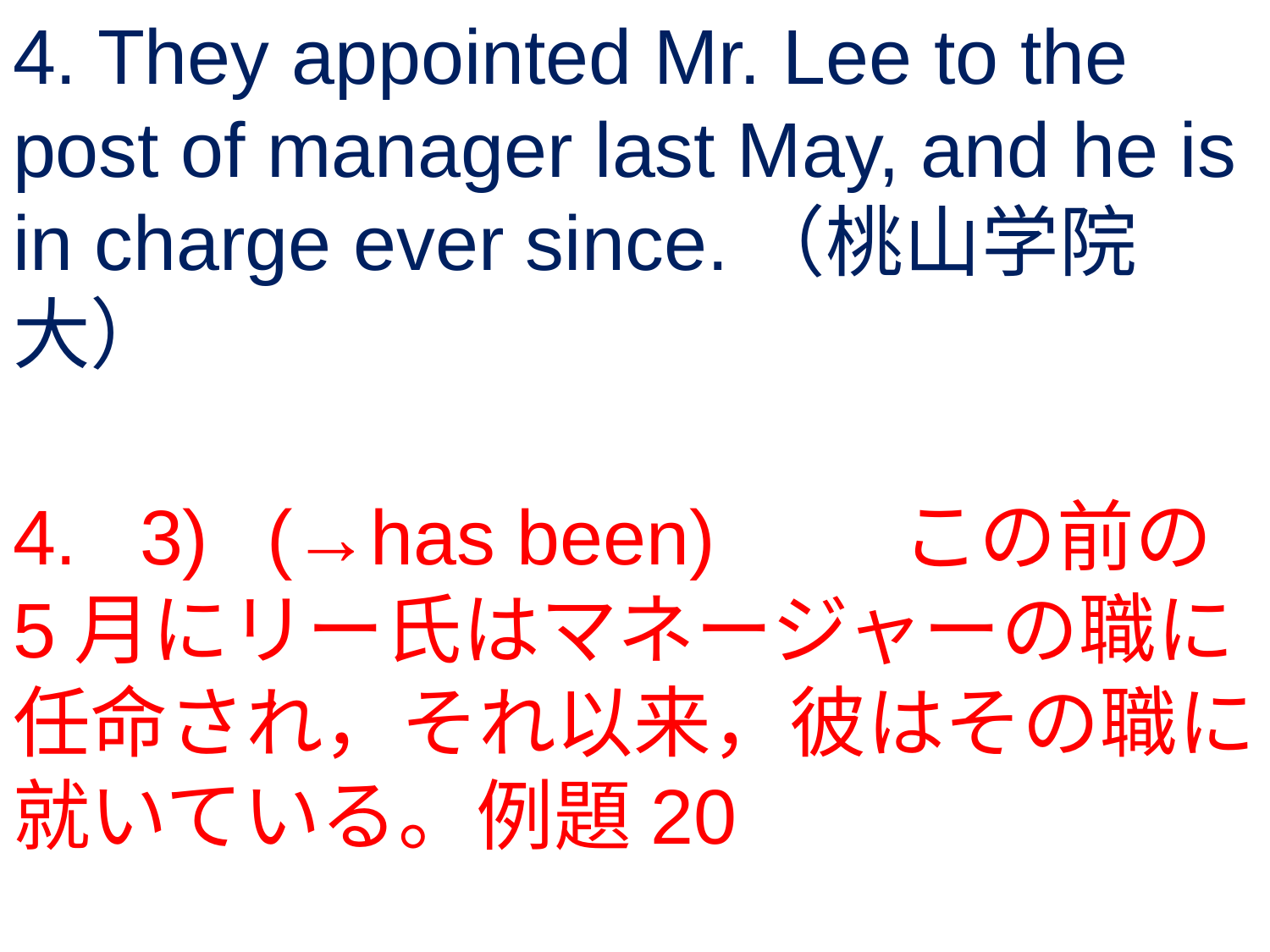

# 4. They appointed Mr. Lee to the post of manager last May, and he is in charge ever since.（桃山学院大）
4.	3) 	(→has been)		この前の5月にリー氏はマネージャーの職に任命され，それ以来，彼はその職に就いている。例題20